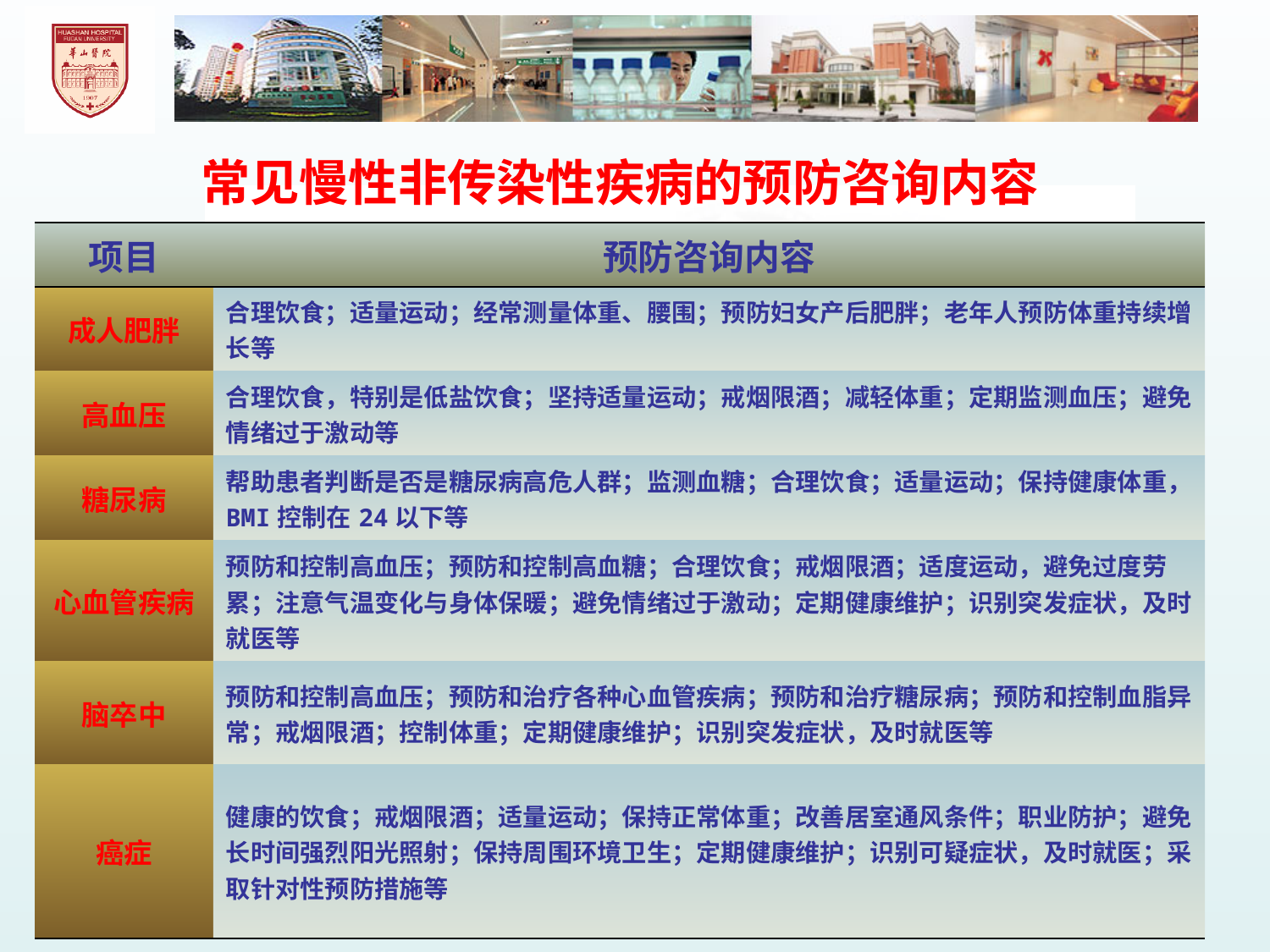

| 常见慢性非传染性疾病的预防咨询内容 |  |
| --- | --- |
| 项目 | 预防咨询内容 |
| 成人肥胖 | 合理饮食；适量运动；经常测量体重、腰围；预防妇女产后肥胖；老年人预防体重持续增长等 |
| 高血压 | 合理饮食，特别是低盐饮食；坚持适量运动；戒烟限酒；减轻体重；定期监测血压；避免情绪过于激动等 |
| 糖尿病 | 帮助患者判断是否是糖尿病高危人群；监测血糖；合理饮食；适量运动；保持健康体重，BMI控制在24以下等 |
| 心血管疾病 | 预防和控制高血压；预防和控制高血糖；合理饮食；戒烟限酒；适度运动，避免过度劳累；注意气温变化与身体保暖；避免情绪过于激动；定期健康维护；识别突发症状，及时就医等 |
| 脑卒中 | 预防和控制高血压；预防和治疗各种心血管疾病；预防和治疗糖尿病；预防和控制血脂异常；戒烟限酒；控制体重；定期健康维护；识别突发症状，及时就医等 |
| 癌症 | 健康的饮食；戒烟限酒；适量运动；保持正常体重；改善居室通风条件；职业防护；避免长时间强烈阳光照射；保持周围环境卫生；定期健康维护；识别可疑症状，及时就医；采取针对性预防措施等 |